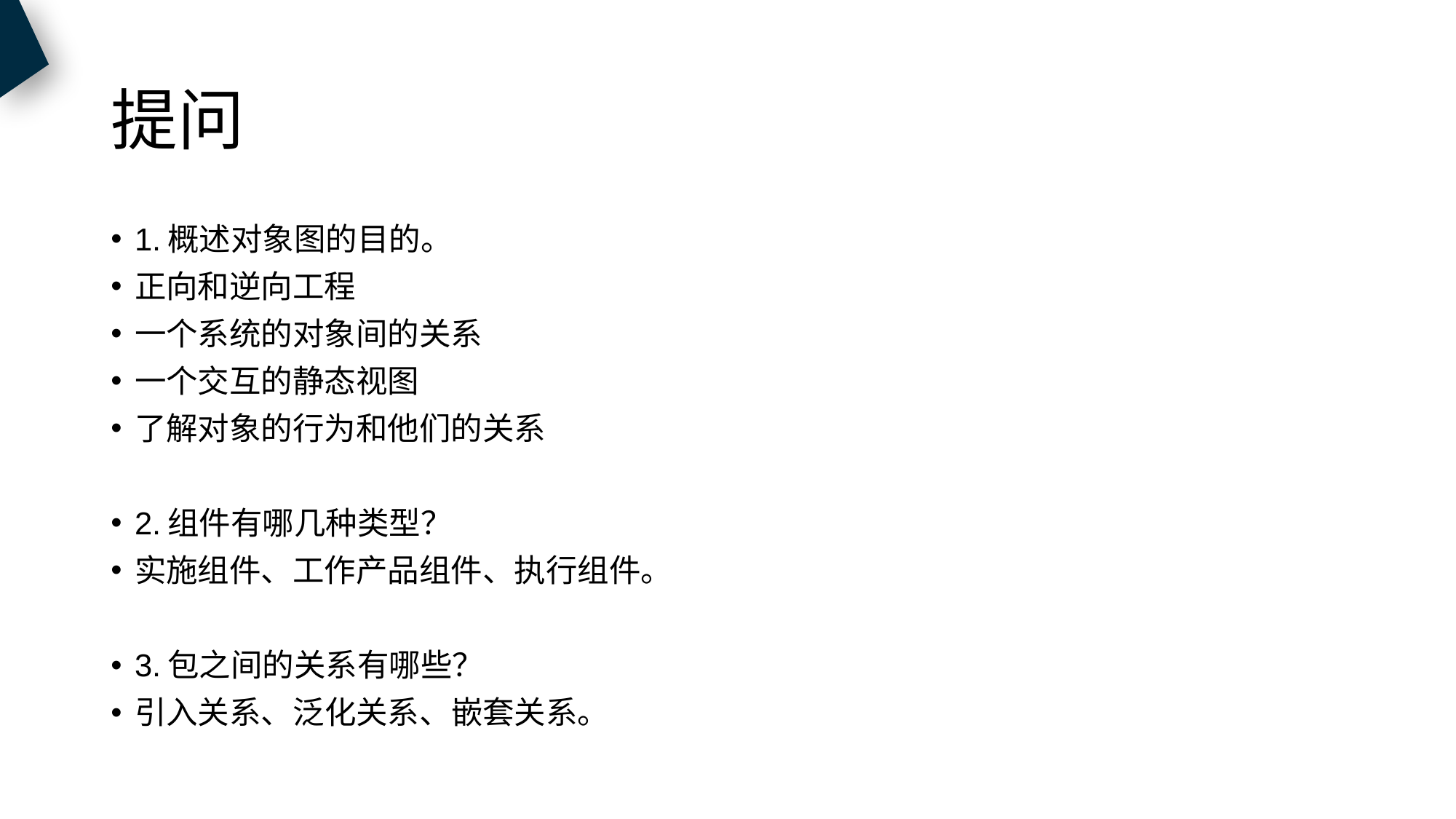

# 提问
1.概述对象图的目的。
正向和逆向工程
一个系统的对象间的关系
一个交互的静态视图
了解对象的行为和他们的关系

2.组件有哪几种类型？
实施组件、工作产品组件、执行组件。

3.包之间的关系有哪些？
引入关系、泛化关系、嵌套关系。